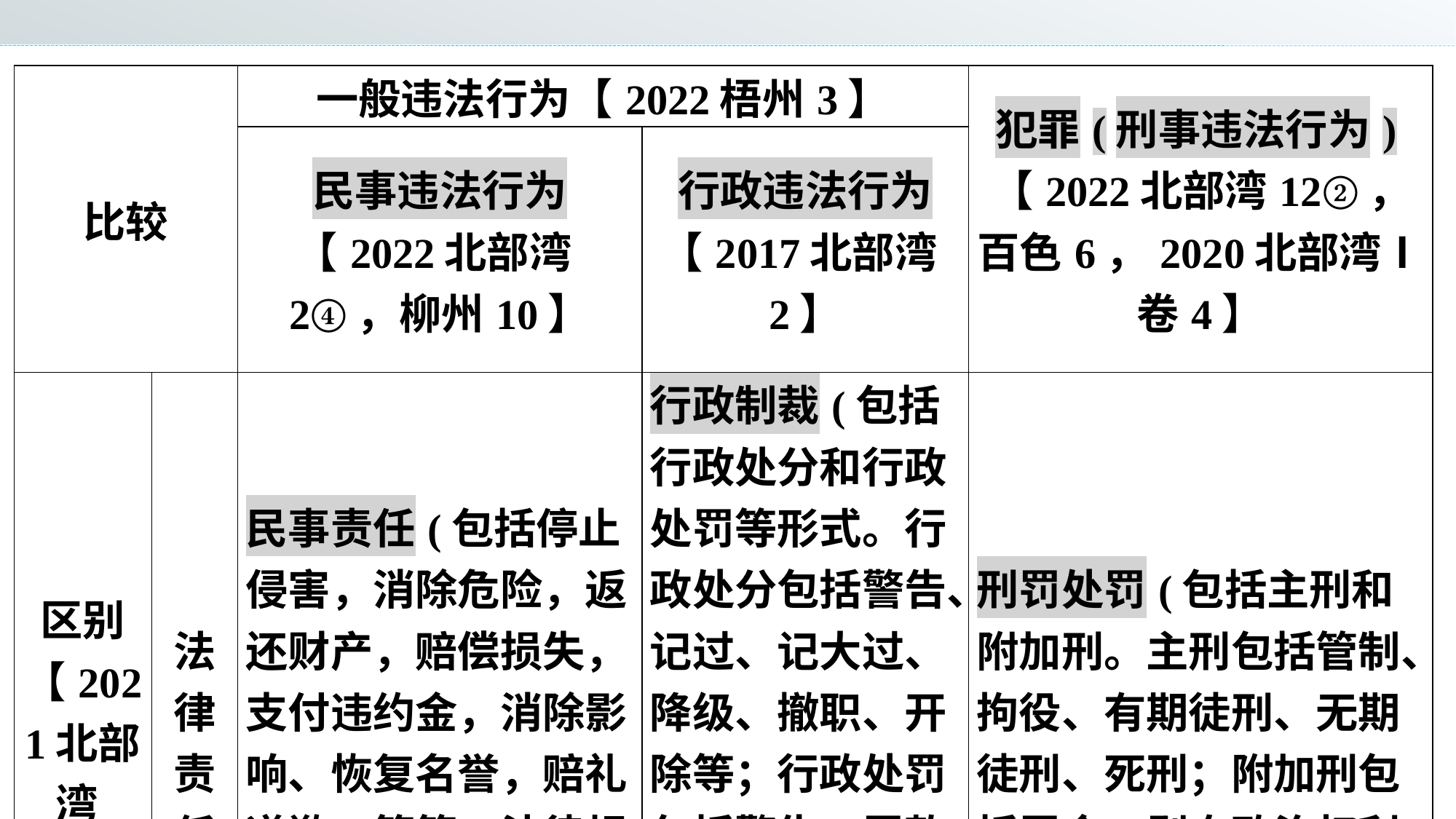

| 比较 |  | 一般违法行为【2022梧州3】 |  | 犯罪(刑事违法行为)【2022北部湾12②，百色6，2020北部湾Ⅰ卷4】 |
| --- | --- | --- | --- | --- |
|  |  | 民事违法行为【2022北部湾2④，柳州10】 | 行政违法行为【2017北部湾2】 |  |
| 区别【2021北部湾5C】 | 法律责任 | 民事责任(包括停止侵害，消除危险，返还财产，赔偿损失，支付违约金，消除影响、恢复名誉，赔礼道歉，等等。法律规定惩罚性赔偿的，依照其规定) | 行政制裁(包括行政处分和行政处罚等形式。行政处分包括警告、记过、记大过、降级、撤职、开除等；行政处罚包括警告、罚款、没收违法所得、行政拘留等)【2022柳州13】 | 刑罚处罚(包括主刑和附加刑。主刑包括管制、拘役、有期徒刑、无期徒刑、死刑；附加刑包括罚金、剥夺政治权利、没收财产、驱逐出境) |